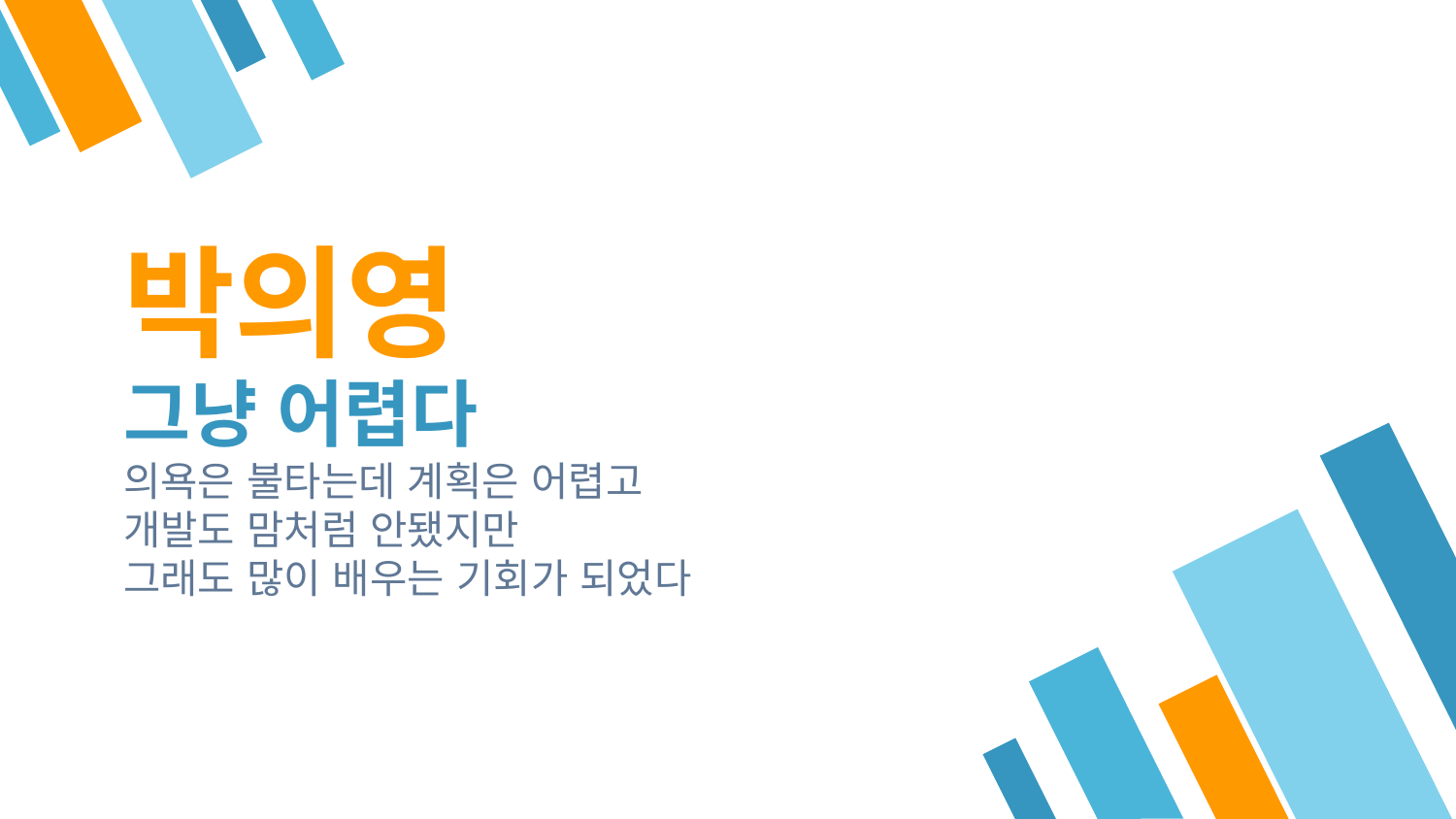

박의영
그냥 어렵다
의욕은 불타는데 계획은 어렵고
개발도 맘처럼 안됐지만
그래도 많이 배우는 기회가 되었다